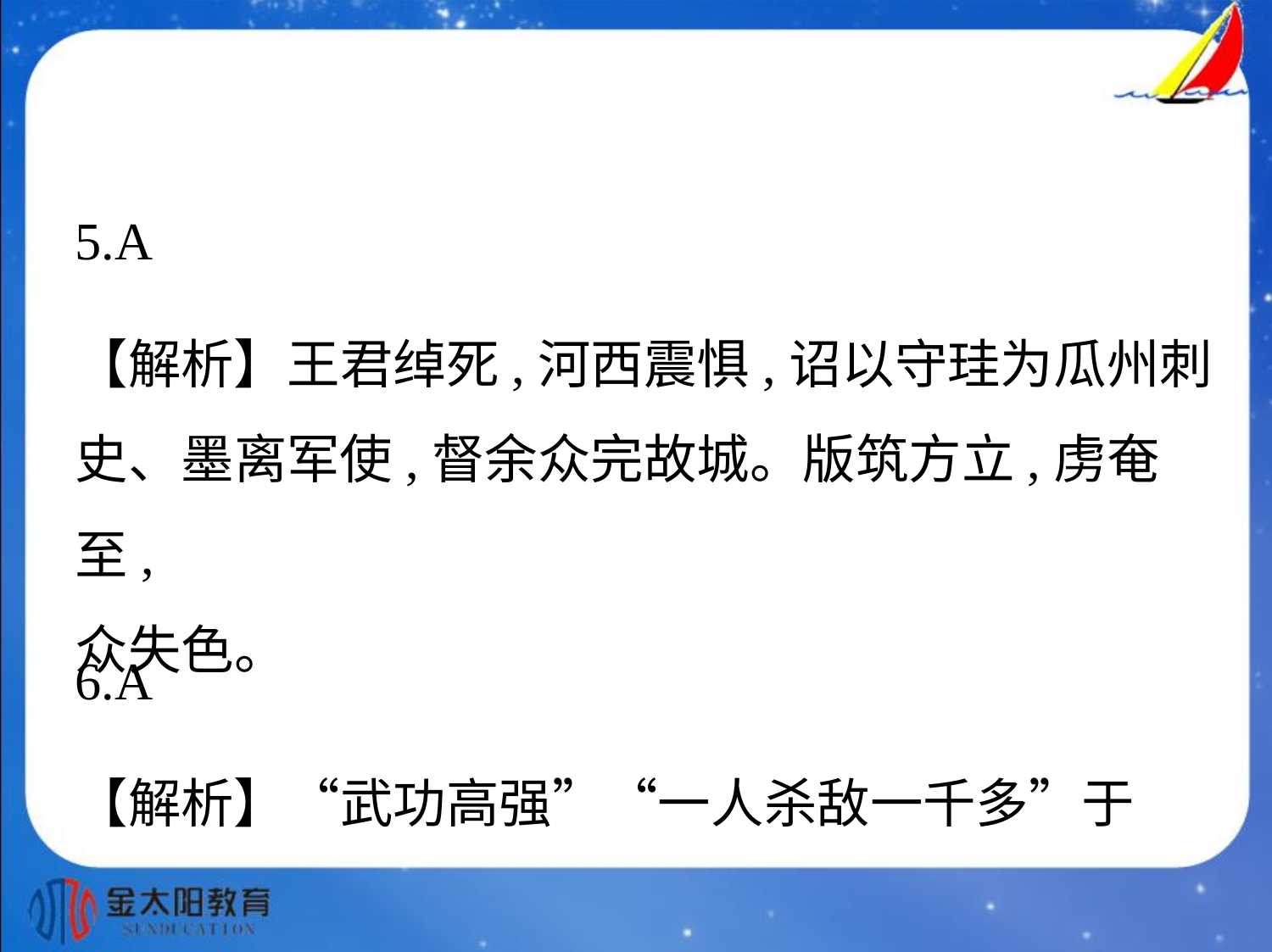

5.A
【解析】王君绰死,河西震惧,诏以守珪为瓜州刺
史、墨离军使,督余众完故城。版筑方立,虏奄至,
众失色。
6.A
【解析】“武功高强”“一人杀敌一千多”于